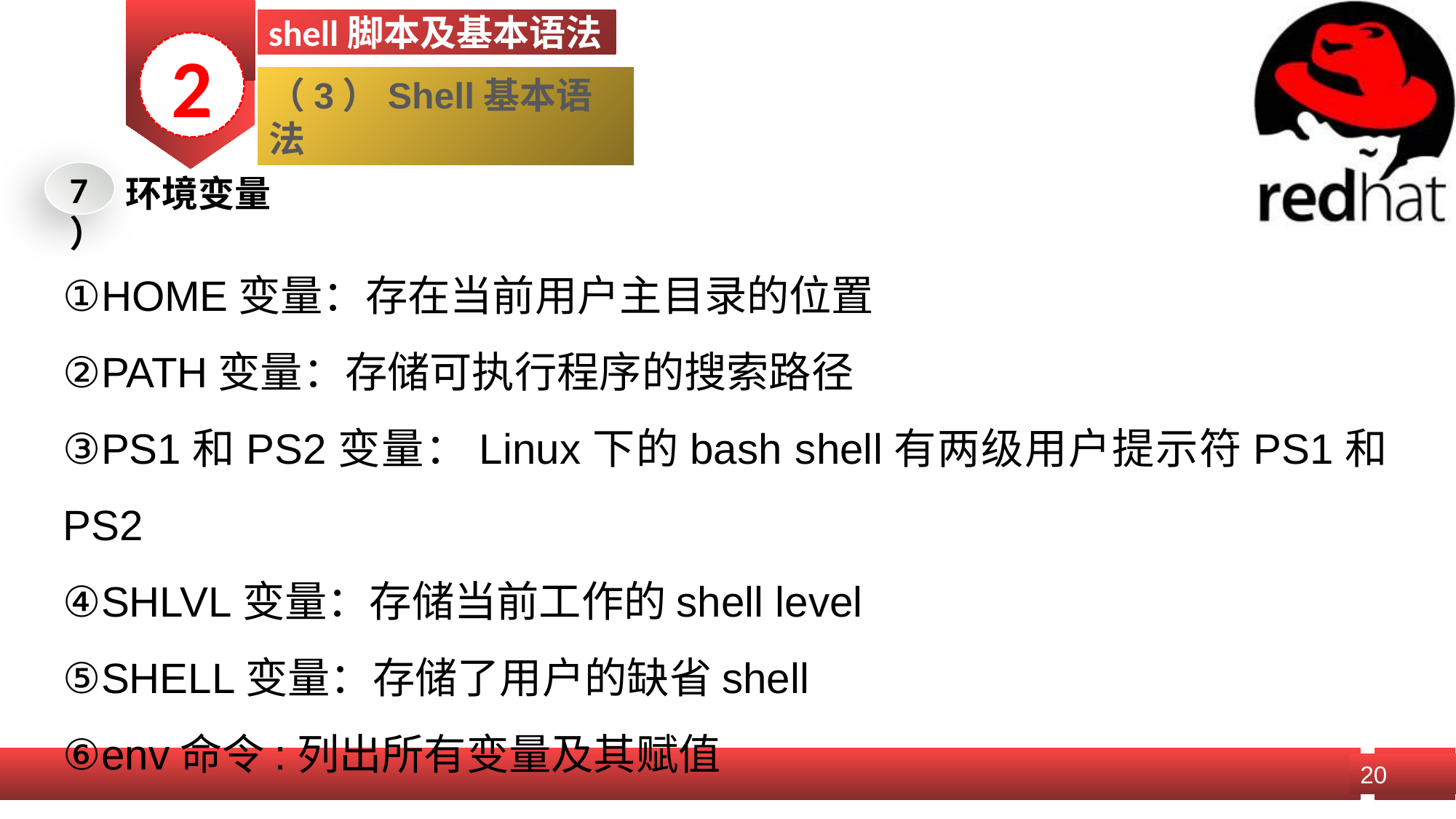

shell脚本及基本语法
2
（3）Shell基本语法
7）

环境变量
HOME变量：存在当前用户主目录的位置
PATH变量：存储可执行程序的搜索路径
PS1和PS2变量：Linux下的bash shell有两级用户提示符PS1和PS2
SHLVL变量：存储当前工作的shell level
SHELL变量：存储了用户的缺省shell
env命令:列出所有变量及其赋值